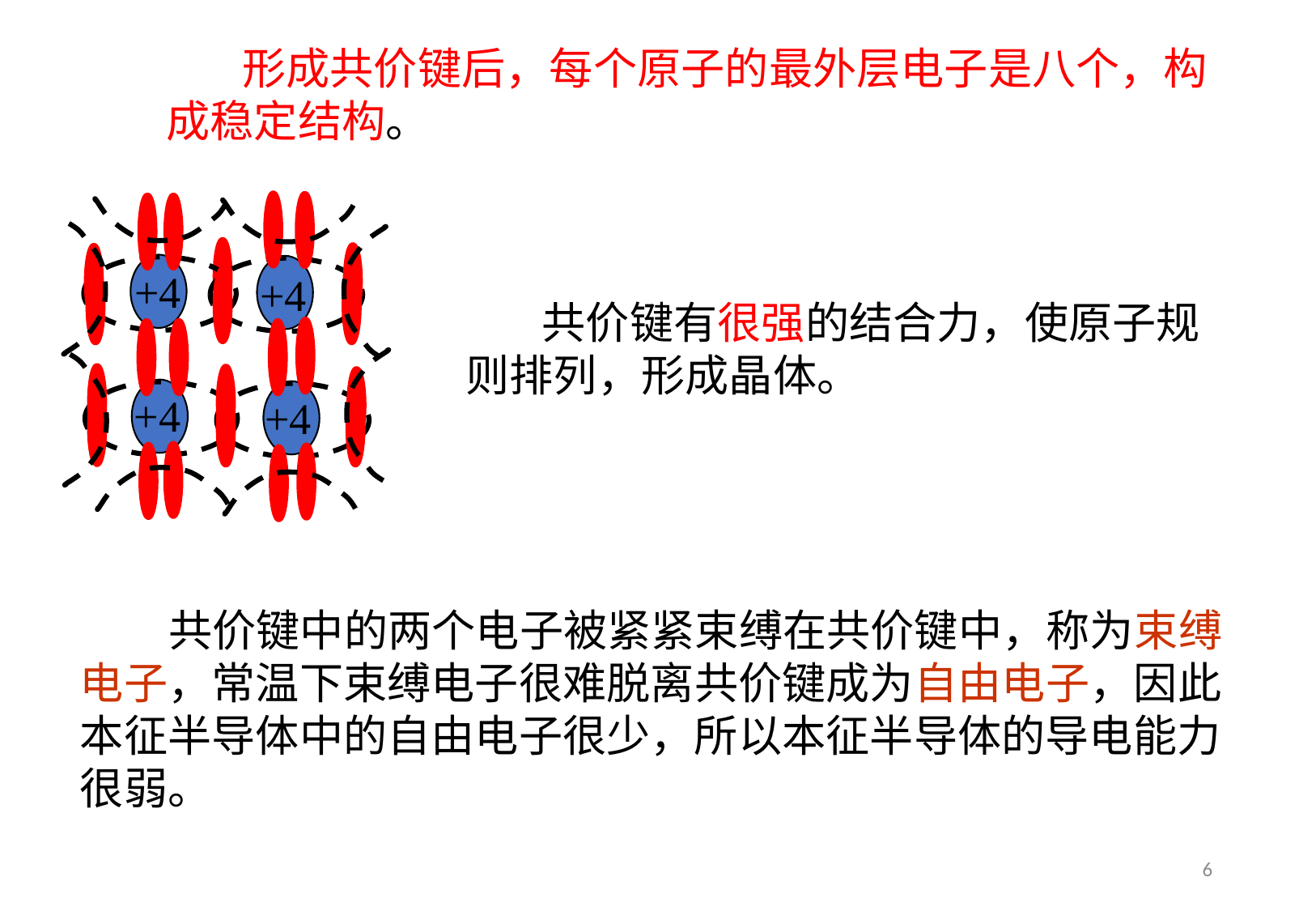

形成共价键后，每个原子的最外层电子是八个，构成稳定结构。

+4

+4

+4

+4

共价键有很强的结合力，使原子规则排列，形成晶体。
共价键中的两个电子被紧紧束缚在共价键中，称为束缚电子，常温下束缚电子很难脱离共价键成为自由电子，因此本征半导体中的自由电子很少，所以本征半导体的导电能力很弱。
6